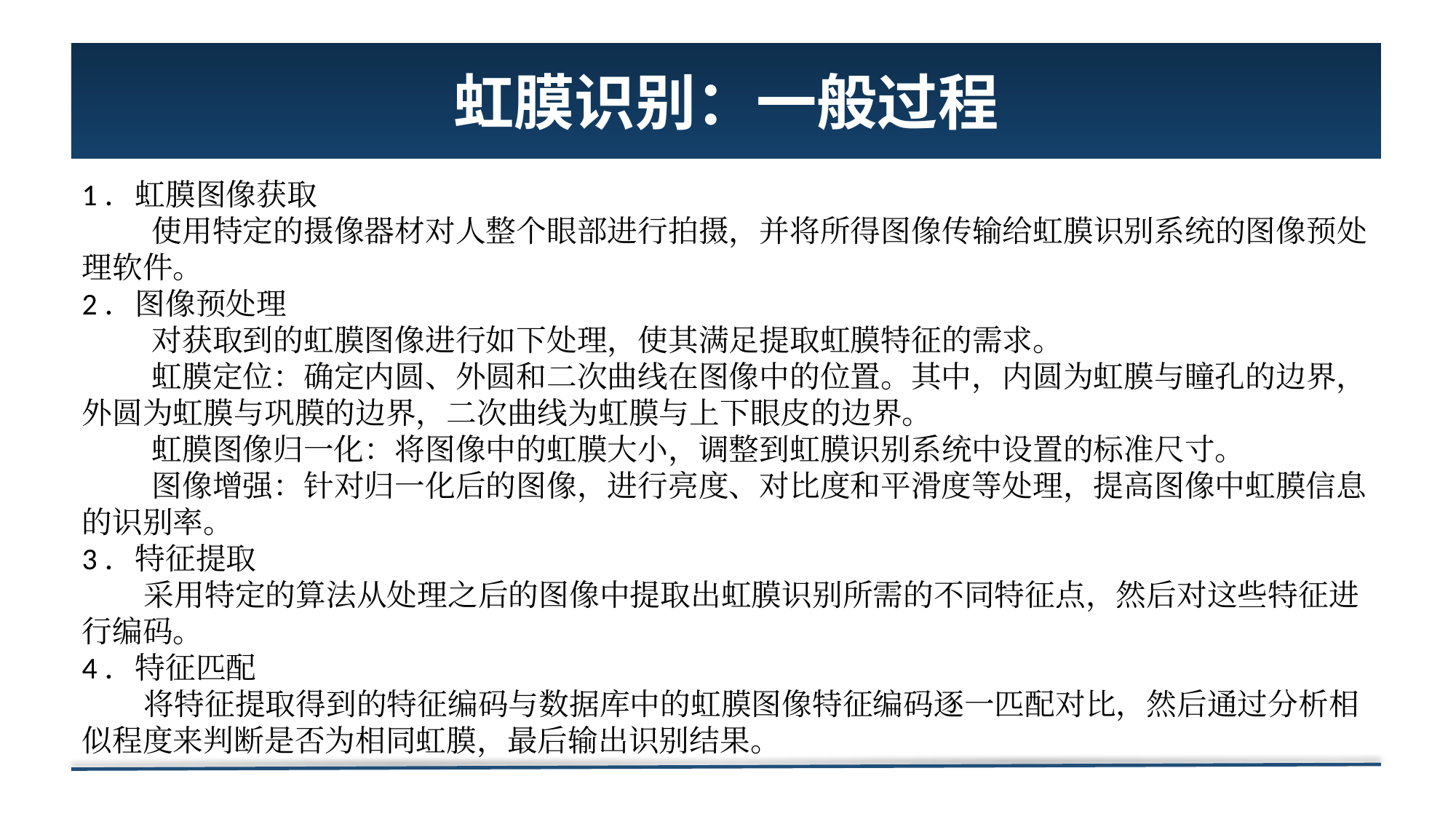

# 虹膜识别：一般过程
1．虹膜图像获取
        使用特定的摄像器材对人整个眼部进行拍摄，并将所得图像传输给虹膜识别系统的图像预处理软件。
2．图像预处理
        对获取到的虹膜图像进行如下处理，使其满足提取虹膜特征的需求。
        虹膜定位：确定内圆、外圆和二次曲线在图像中的位置。其中，内圆为虹膜与瞳孔的边界，外圆为虹膜与巩膜的边界，二次曲线为虹膜与上下眼皮的边界。
        虹膜图像归一化：将图像中的虹膜大小，调整到虹膜识别系统中设置的标准尺寸。
        图像增强：针对归一化后的图像，进行亮度、对比度和平滑度等处理，提高图像中虹膜信息的识别率。
3．特征提取
       采用特定的算法从处理之后的图像中提取出虹膜识别所需的不同特征点，然后对这些特征进行编码。
4．特征匹配
       将特征提取得到的特征编码与数据库中的虹膜图像特征编码逐一匹配对比，然后通过分析相似程度来判断是否为相同虹膜，最后输出识别结果。